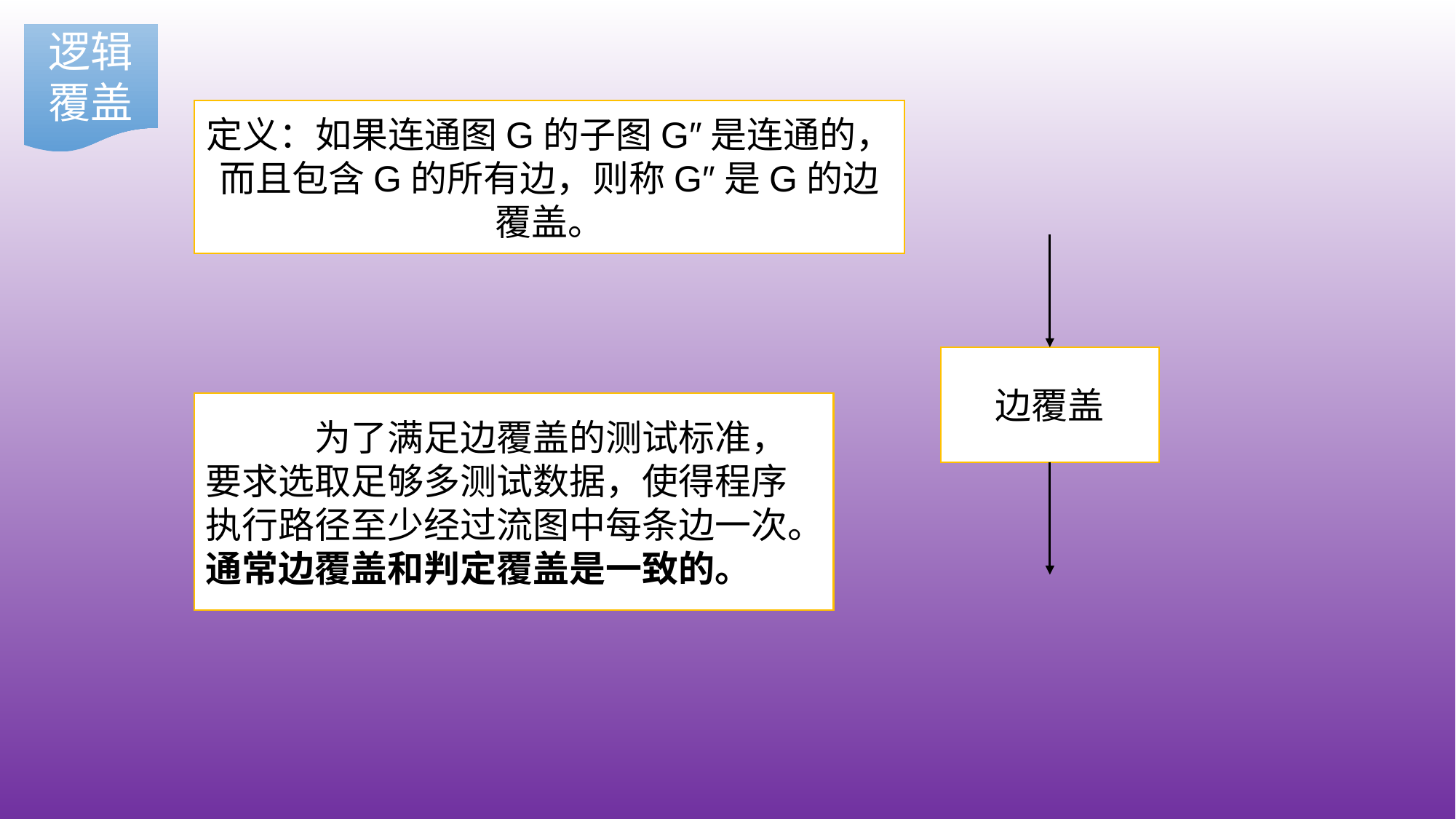

逻辑覆盖
定义：如果连通图G的子图G″是连通的，而且包含G的所有边，则称G″是G的边覆盖。
边覆盖
	为了满足边覆盖的测试标准，要求选取足够多测试数据，使得程序执行路径至少经过流图中每条边一次。通常边覆盖和判定覆盖是一致的。